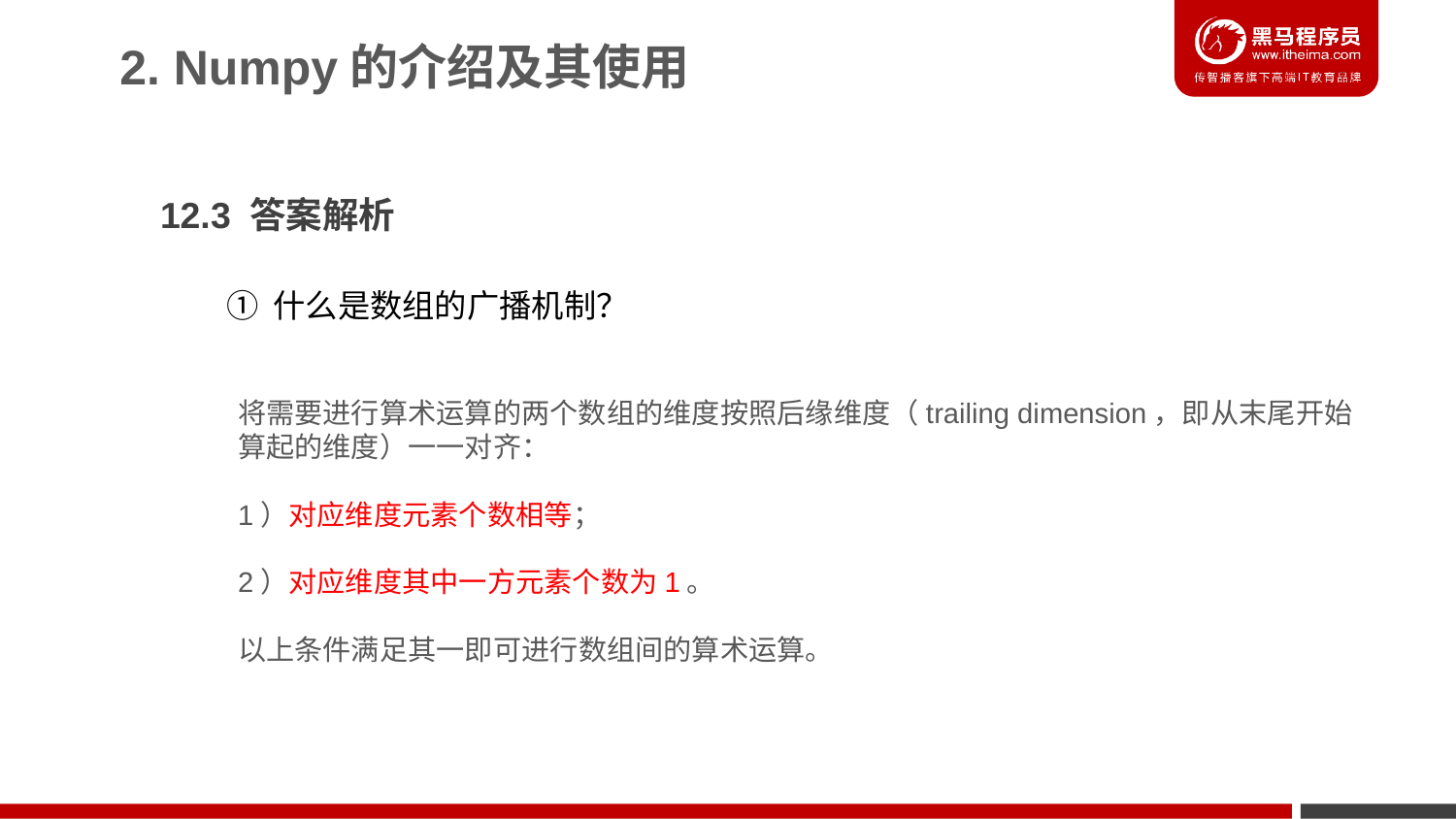

2. Numpy的介绍及其使用
12.3 答案解析
① 什么是数组的广播机制？
将需要进行算术运算的两个数组的维度按照后缘维度（trailing dimension，即从末尾开始算起的维度）一一对齐：

1）对应维度元素个数相等；

2）对应维度其中一方元素个数为1。

以上条件满足其一即可进行数组间的算术运算。